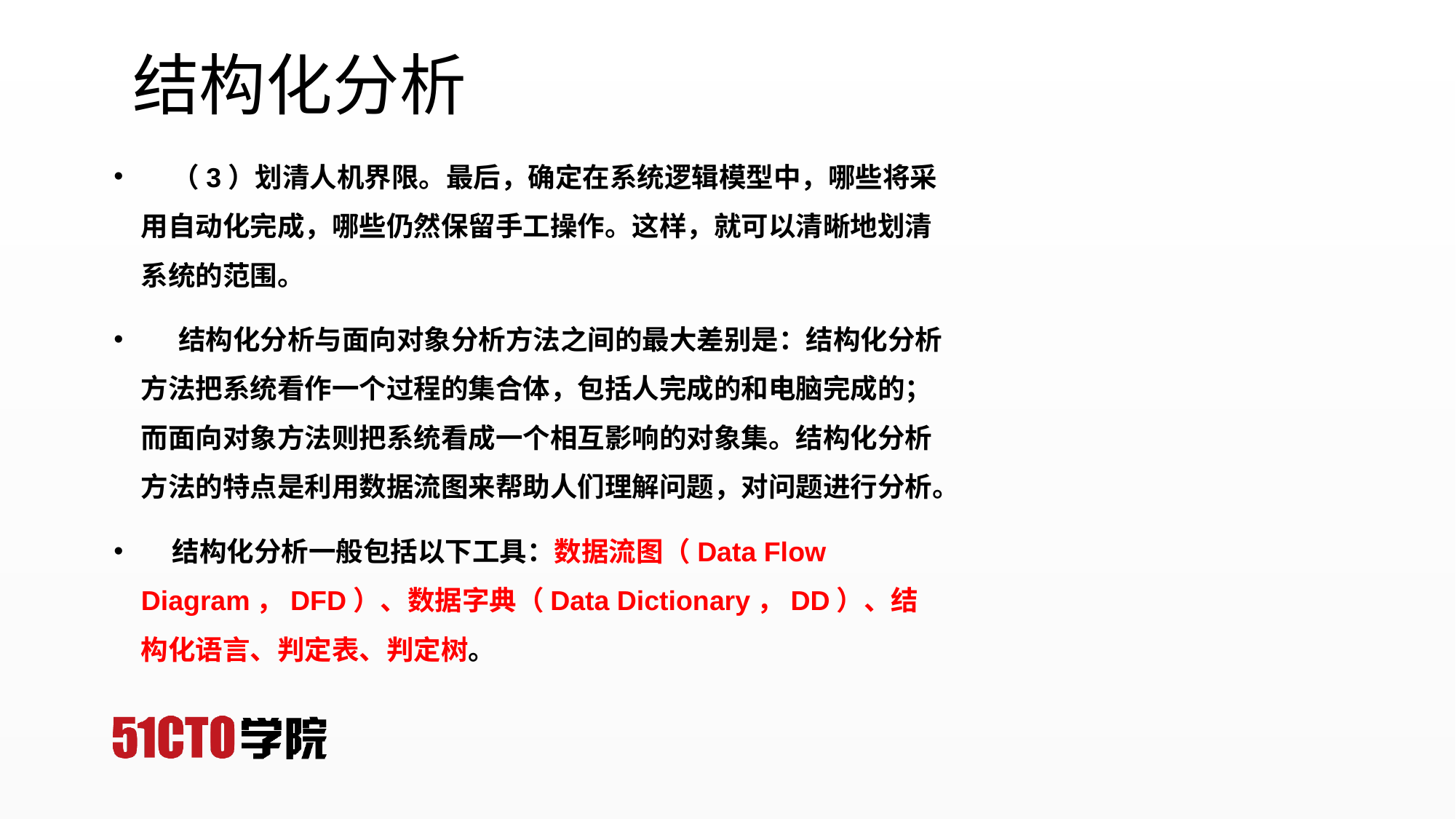

# 结构化分析
    （3）划清人机界限。最后，确定在系统逻辑模型中，哪些将采用自动化完成，哪些仍然保留手工操作。这样，就可以清晰地划清系统的范围。
     结构化分析与面向对象分析方法之间的最大差别是：结构化分析方法把系统看作一个过程的集合体，包括人完成的和电脑完成的；而面向对象方法则把系统看成一个相互影响的对象集。结构化分析方法的特点是利用数据流图来帮助人们理解问题，对问题进行分析。
    结构化分析一般包括以下工具：数据流图（Data Flow Diagram，DFD）、数据字典（Data Dictionary，DD）、结构化语言、判定表、判定树。